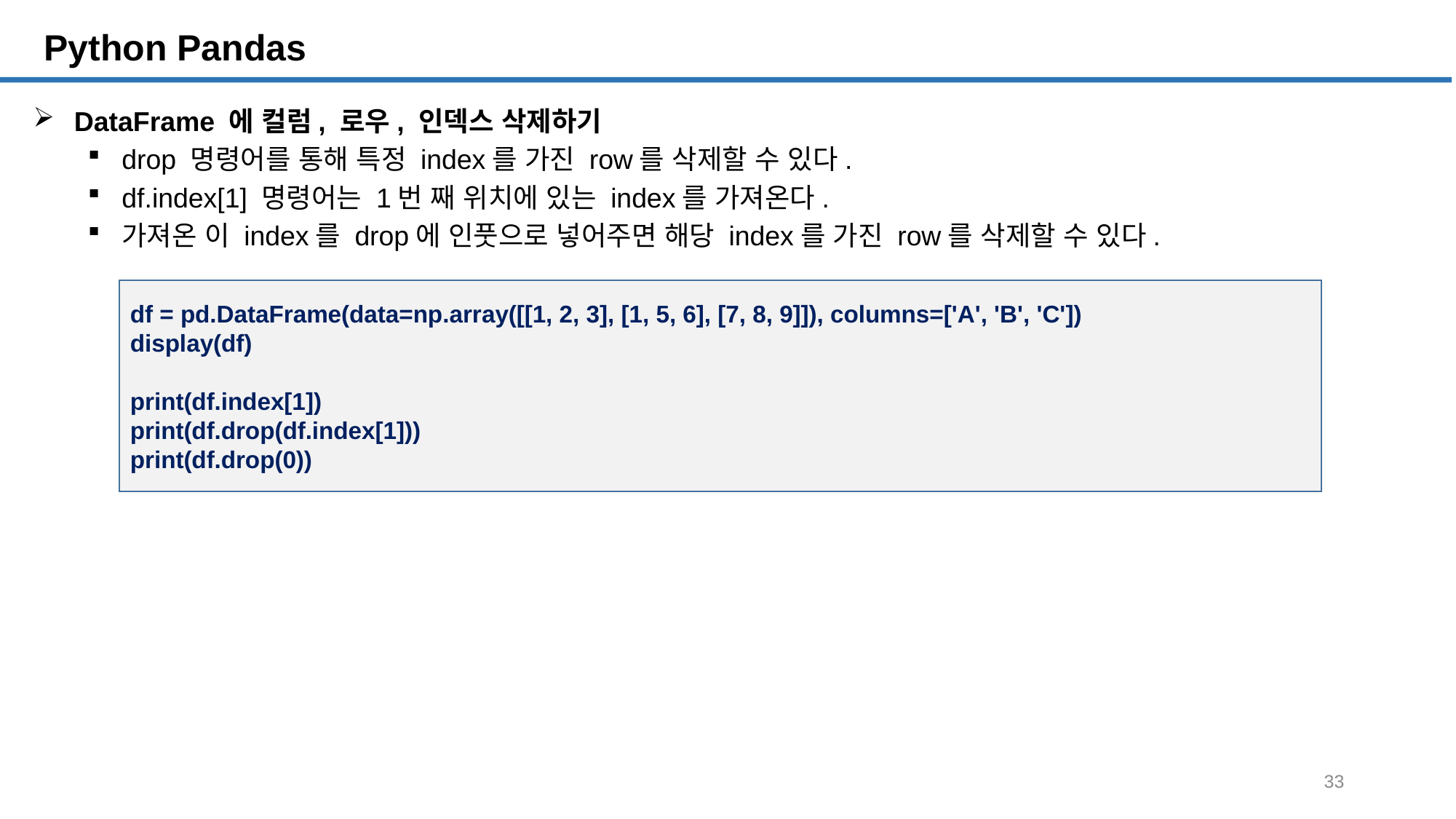

SQL 튜닝 개요
# Python Pandas

DataFrame 에 컬럼, 로우, 인덱스 삭제하기
drop 명령어를 통해 특정 index를 가진 row를 삭제할 수 있다.
df.index[1] 명령어는 1번 째 위치에 있는 index를 가져온다.
가져온 이 index를 drop에 인풋으로 넣어주면 해당 index를 가진 row를 삭제할 수 있다.
df = pd.DataFrame(data=np.array([[1, 2, 3], [1, 5, 6], [7, 8, 9]]), columns=['A', 'B', 'C'])
display(df)

print(df.index[1])
print(df.drop(df.index[1]))
print(df.drop(0))
33